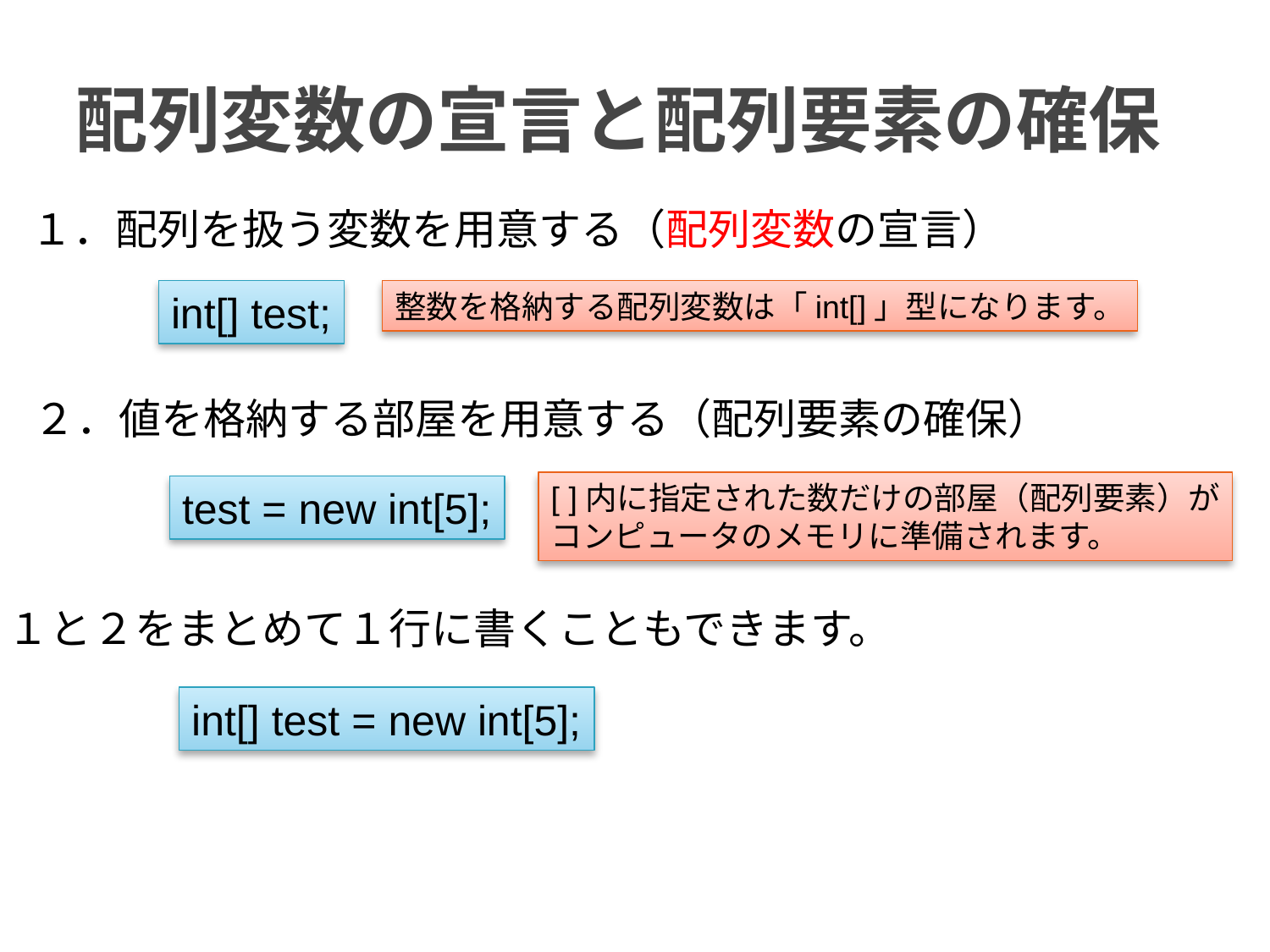

# 配列変数の宣言と配列要素の確保
１．配列を扱う変数を用意する（配列変数の宣言）
int[] test;
整数を格納する配列変数は「int[]」型になります。
２．値を格納する部屋を用意する（配列要素の確保）
[ ]内に指定された数だけの部屋（配列要素）が
コンピュータのメモリに準備されます。
test = new int[5];
１と２をまとめて１行に書くこともできます。
int[] test = new int[5];